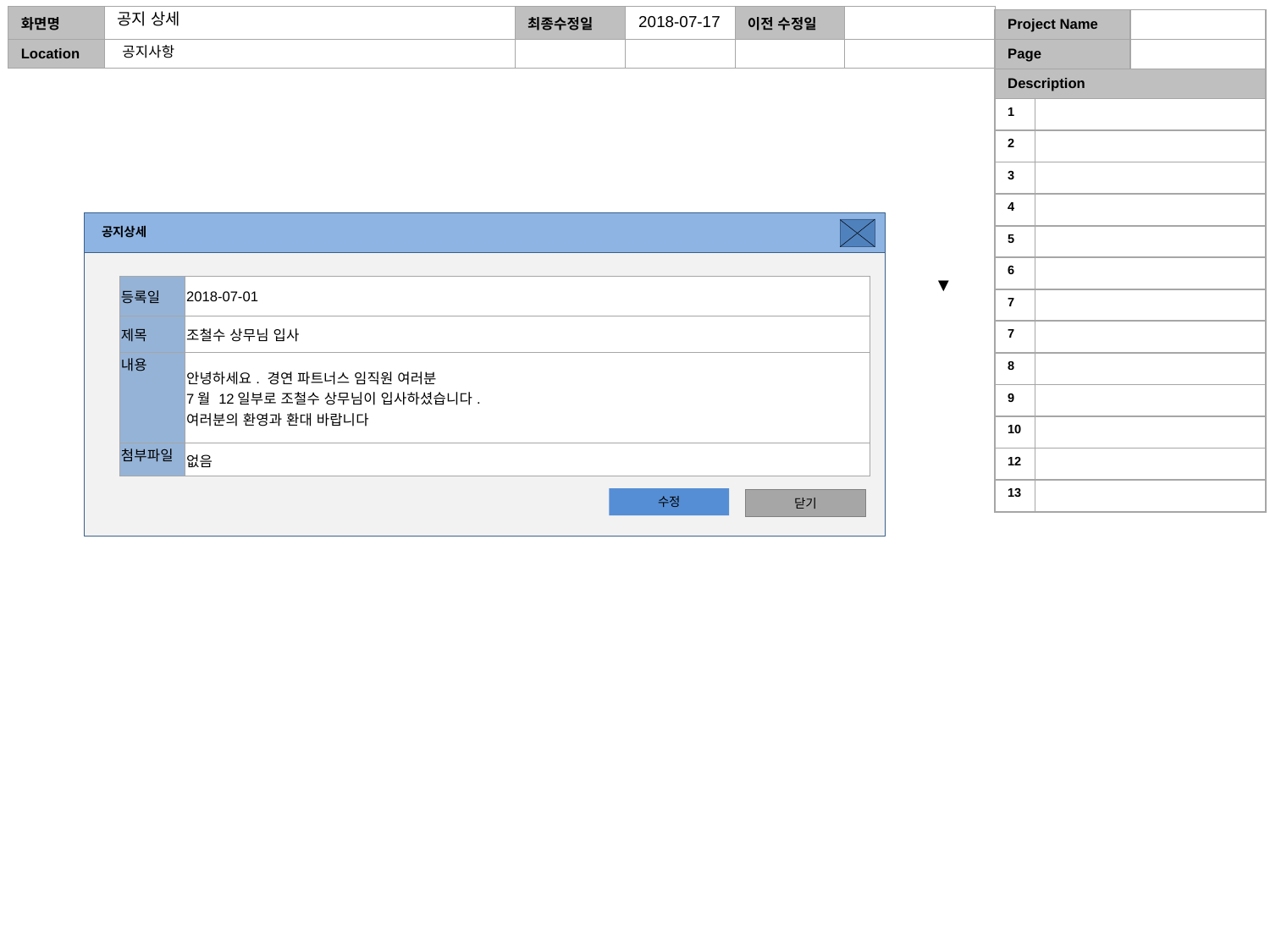

공지 상세
2018-07-17
| Project Name |  |  |
| --- | --- | --- |
| Page |  |  |
| Description |  |  |
| 1 |  |  |
| 2 |  |  |
| 3 |  |  |
| 4 |  |  |
| 5 |  |  |
| 6 |  |  |
| 7 |  |  |
| 7 |  |  |
| 8 |  |  |
| 9 |  |  |
| 10 |  |  |
| 12 |  |  |
| 13 |  |  |
공지사항
①②③④⑤⑥⑦⑧⑨⑩⑪⑫⑬

공지상세

▼
| 등록일 | 2018-07-01 |
| --- | --- |
| 제목 | 조철수 상무님 입사 |
| 내용 | 안녕하세요. 경연 파트너스 임직원 여러분 7월 12일부로 조철수 상무님이 입사하셨습니다. 여러분의 환영과 환대 바랍니다 |
| 첨부파일 | 없음 |
수정
닫기